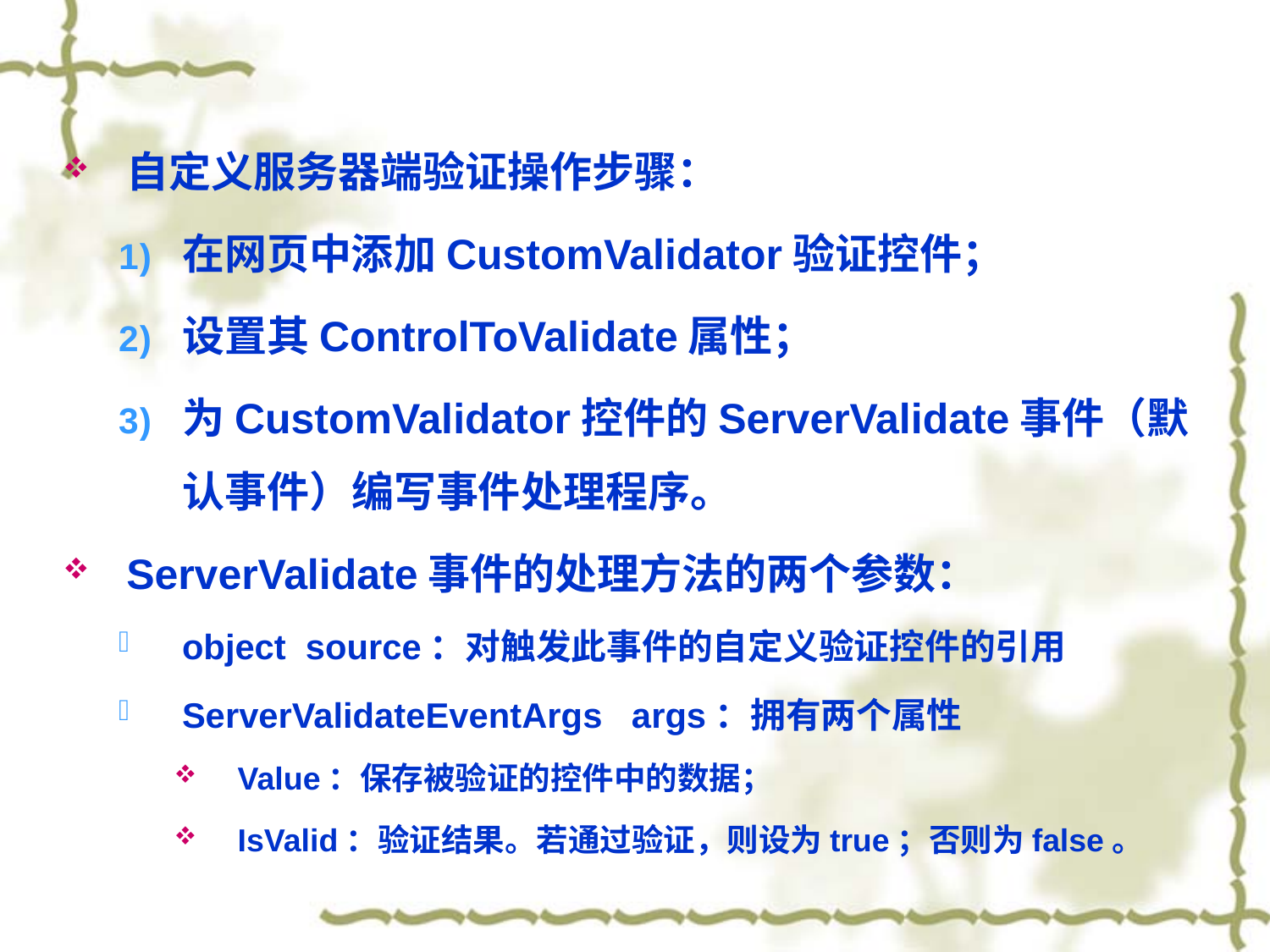

自定义服务器端验证操作步骤：
在网页中添加CustomValidator验证控件；
设置其ControlToValidate属性；
为CustomValidator控件的ServerValidate事件（默认事件）编写事件处理程序。
ServerValidate事件的处理方法的两个参数：
object  source：对触发此事件的自定义验证控件的引用
ServerValidateEventArgs   args：拥有两个属性
Value：保存被验证的控件中的数据；
IsValid：验证结果。若通过验证，则设为true；否则为false。